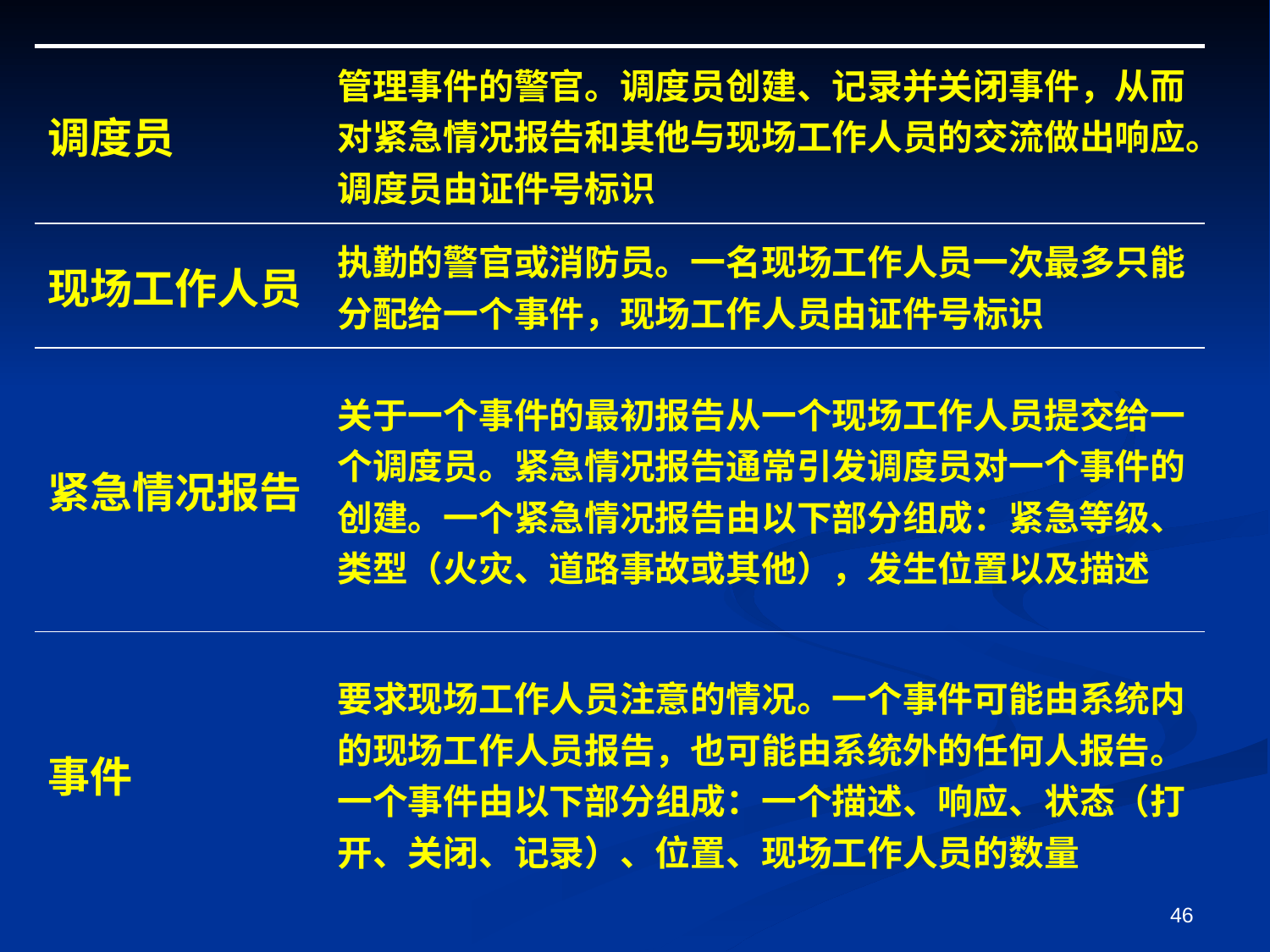

| 调度员 | 管理事件的警官。调度员创建、记录并关闭事件，从而对紧急情况报告和其他与现场工作人员的交流做出响应。调度员由证件号标识 |
| --- | --- |
| 现场工作人员 | 执勤的警官或消防员。一名现场工作人员一次最多只能分配给一个事件，现场工作人员由证件号标识 |
| 紧急情况报告 | 关于一个事件的最初报告从一个现场工作人员提交给一个调度员。紧急情况报告通常引发调度员对一个事件的创建。一个紧急情况报告由以下部分组成：紧急等级、类型（火灾、道路事故或其他），发生位置以及描述 |
| 事件 | 要求现场工作人员注意的情况。一个事件可能由系统内的现场工作人员报告，也可能由系统外的任何人报告。一个事件由以下部分组成：一个描述、响应、状态（打开、关闭、记录）、位置、现场工作人员的数量 |
46